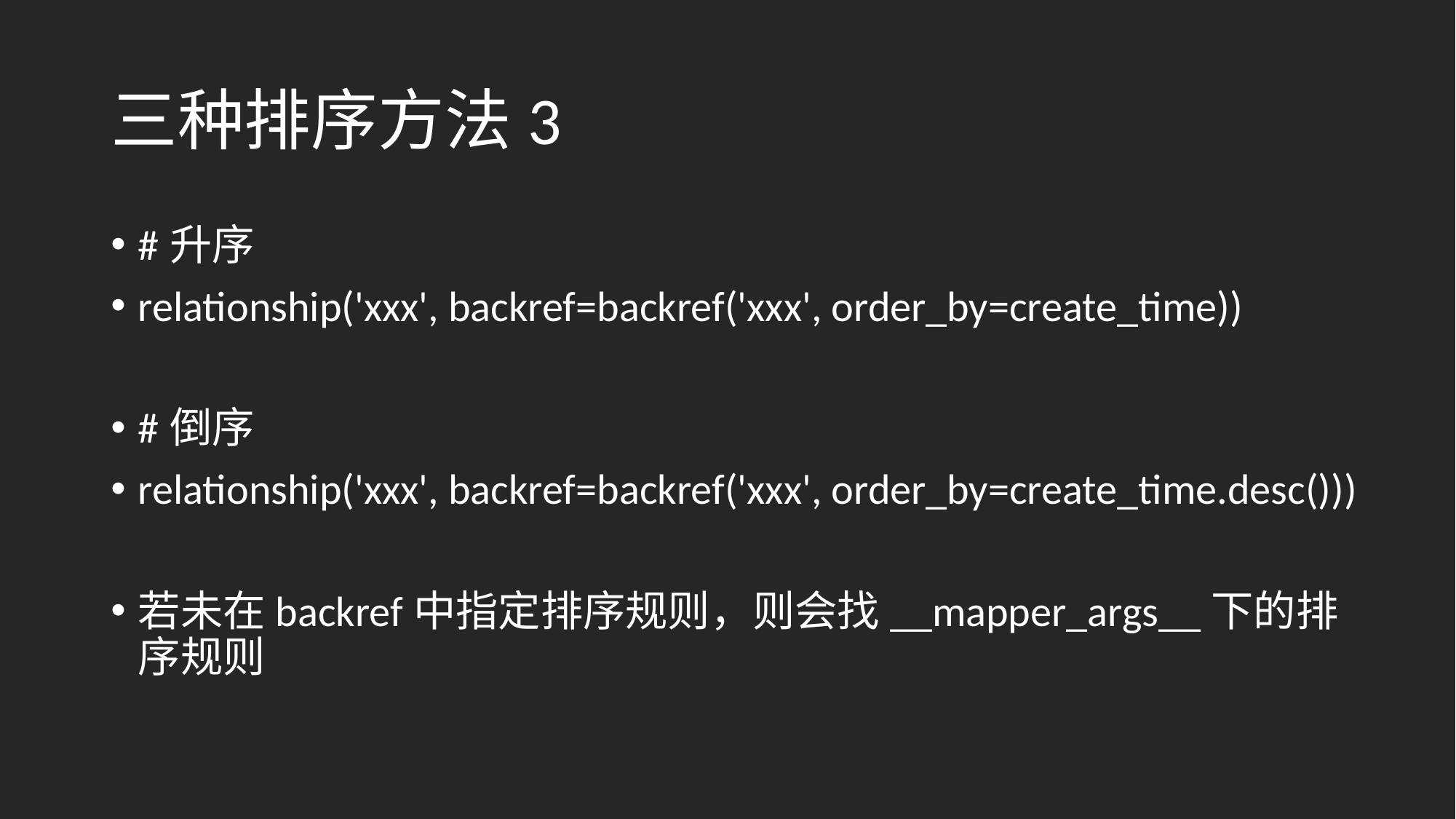

# 三种排序方法3
#升序
relationship('xxx', backref=backref('xxx', order_by=create_time))

#倒序
relationship('xxx', backref=backref('xxx', order_by=create_time.desc()))

若未在backref中指定排序规则，则会找__mapper_args__下的排序规则